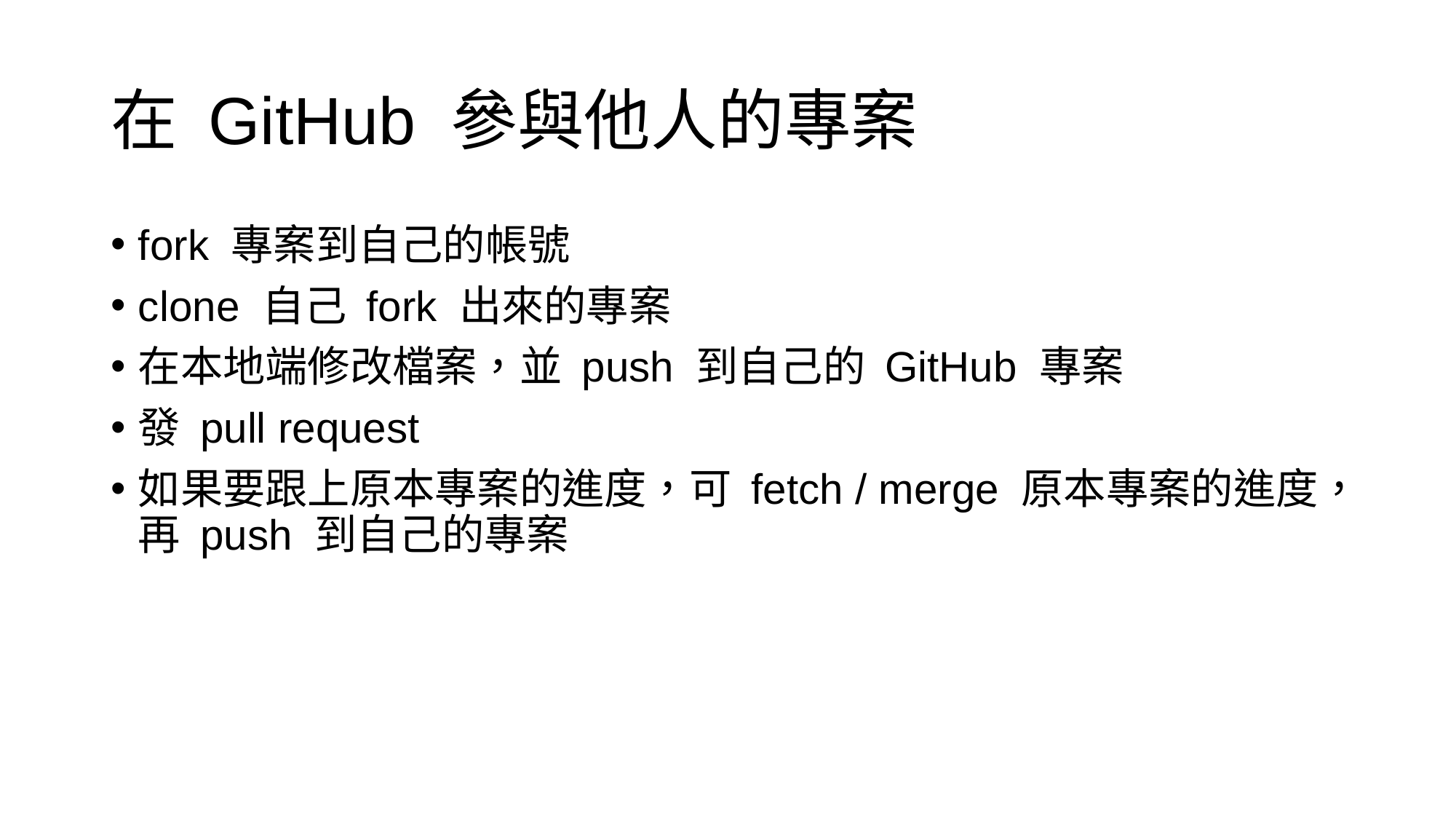

# 在 GitHub 參與他人的專案
fork 專案到自己的帳號
clone 自己 fork 出來的專案
在本地端修改檔案，並 push 到自己的 GitHub 專案
發 pull request
如果要跟上原本專案的進度，可 fetch / merge 原本專案的進度，再 push 到自己的專案